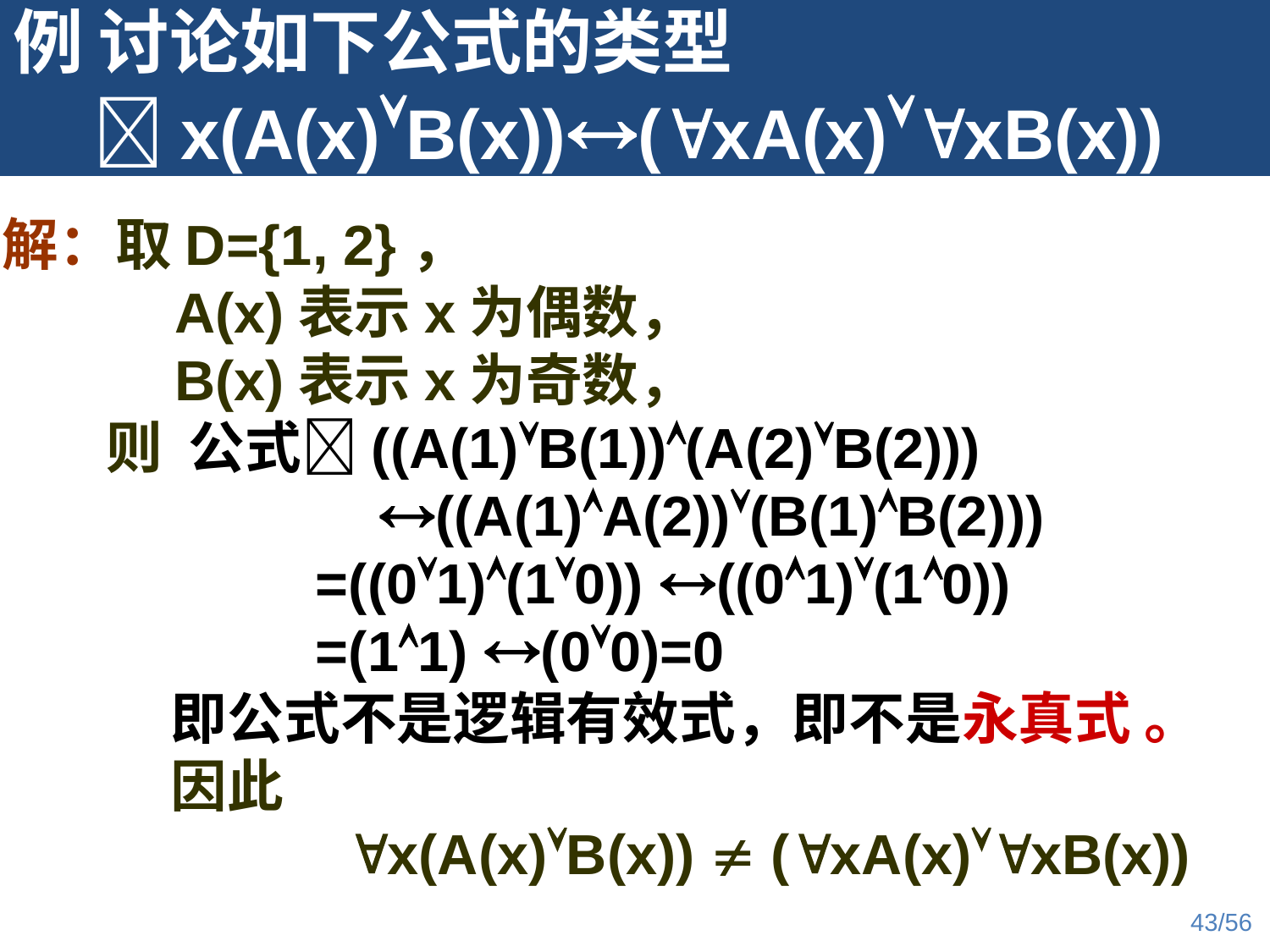

例 讨论如下公式的类型
     ∀x(A(x)∨B(x))↔(∀xA(x)∨∀xB(x))
解：取D={1, 2}，
           A(x)表示x为偶数，
           B(x)表示x为奇数，
       则  公式⇔((A(1)∨B(1))∧(A(2)∨B(2)))
                        ↔((A(1)∧A(2))∨(B(1)∧B(2)))
                    =((0∨1)∧(1∨0)) ↔((0∧1)∨(1∧0))
                    =(1∧1) ↔(0∨0)=0
            即公式不是逻辑有效式，即不是永真式 。
            因此
                      ∀x(A(x)∨B(x)) ≠ (∀xA(x)∨∀xB(x))
43/56